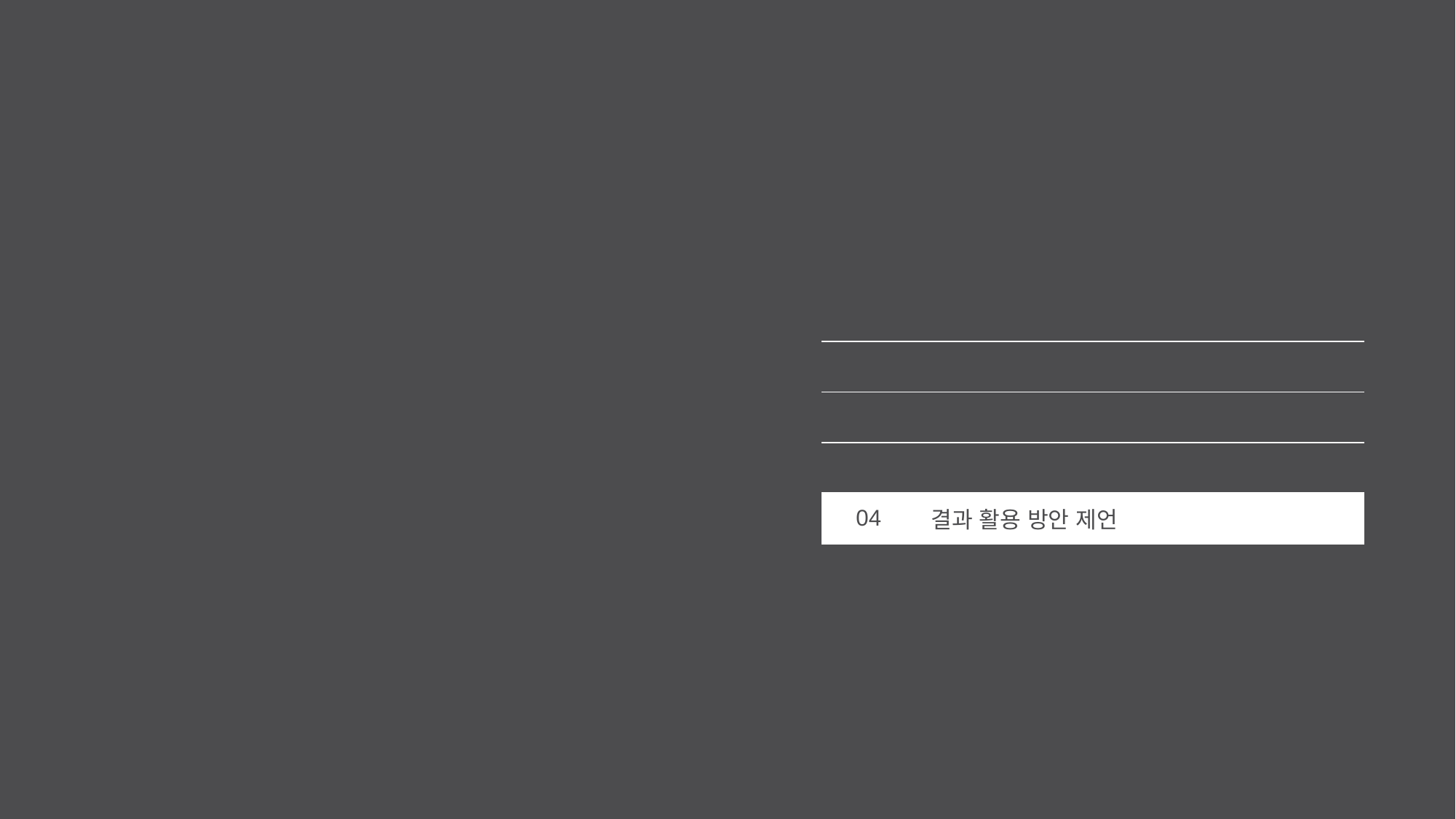

Contents
| 01 | 과제 개요 |
| --- | --- |
| 02 | 분석 요건 소개 |
| 03 | 분석 수행 결과 |
| 04 | 결과 활용 방안 제언 |